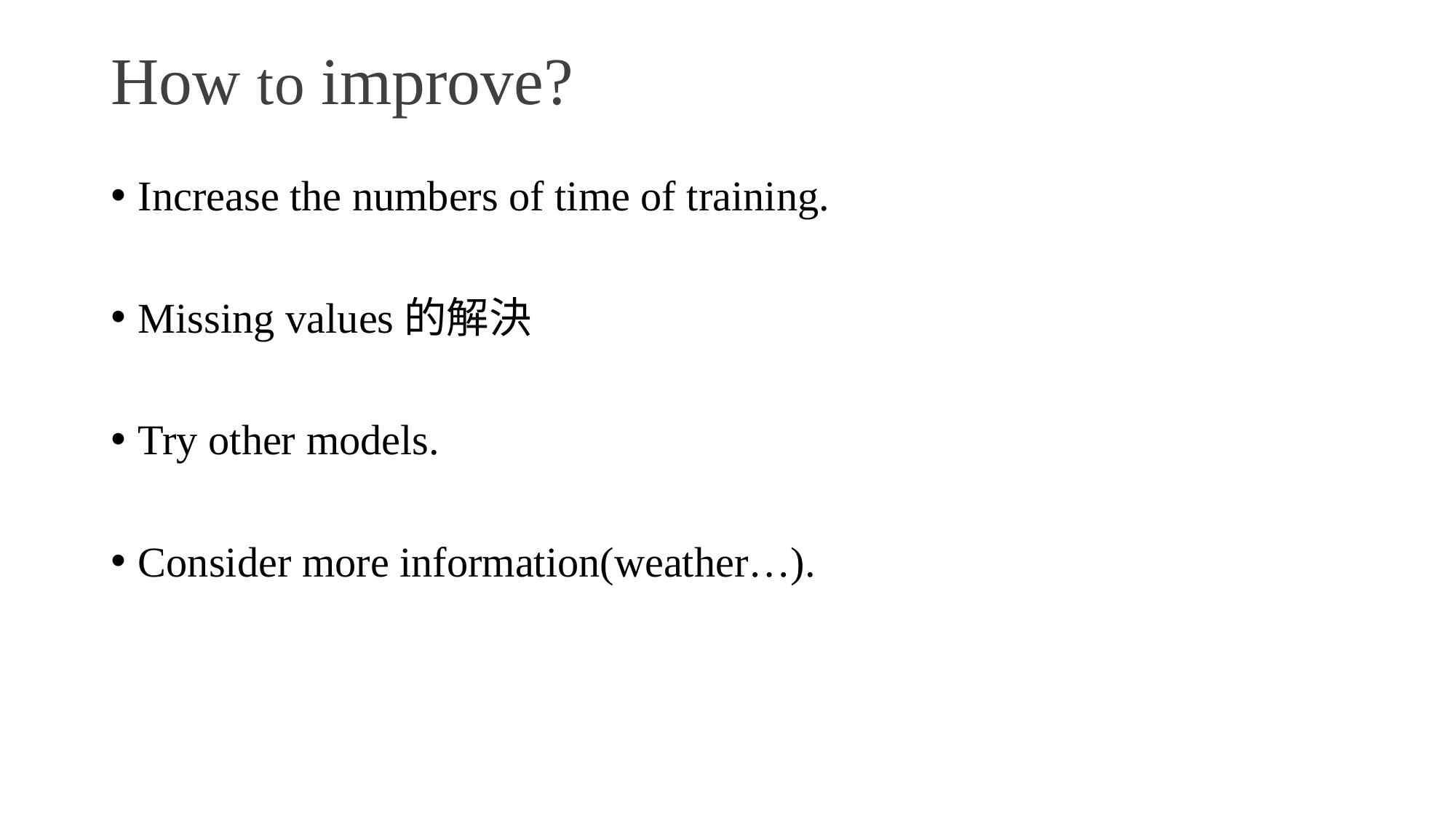

# How to improve?
Increase the numbers of time of training.

Missing values的解決

Try other models.

Consider more information(weather…).